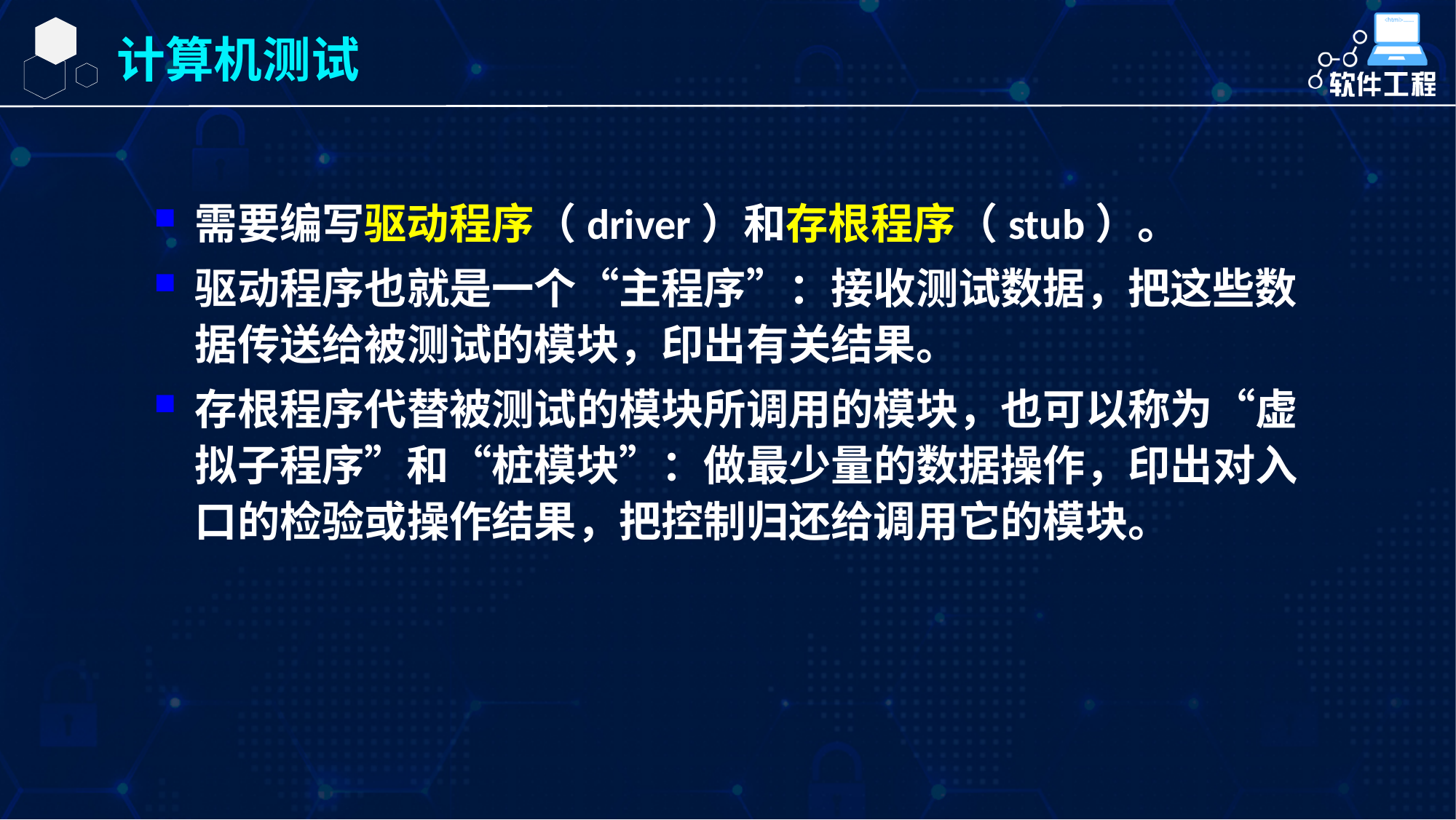

计算机测试
需要编写驱动程序（driver）和存根程序（stub）。
驱动程序也就是一个“主程序”：接收测试数据，把这些数据传送给被测试的模块，印出有关结果。
存根程序代替被测试的模块所调用的模块，也可以称为“虚拟子程序”和“桩模块”：做最少量的数据操作，印出对入口的检验或操作结果，把控制归还给调用它的模块。